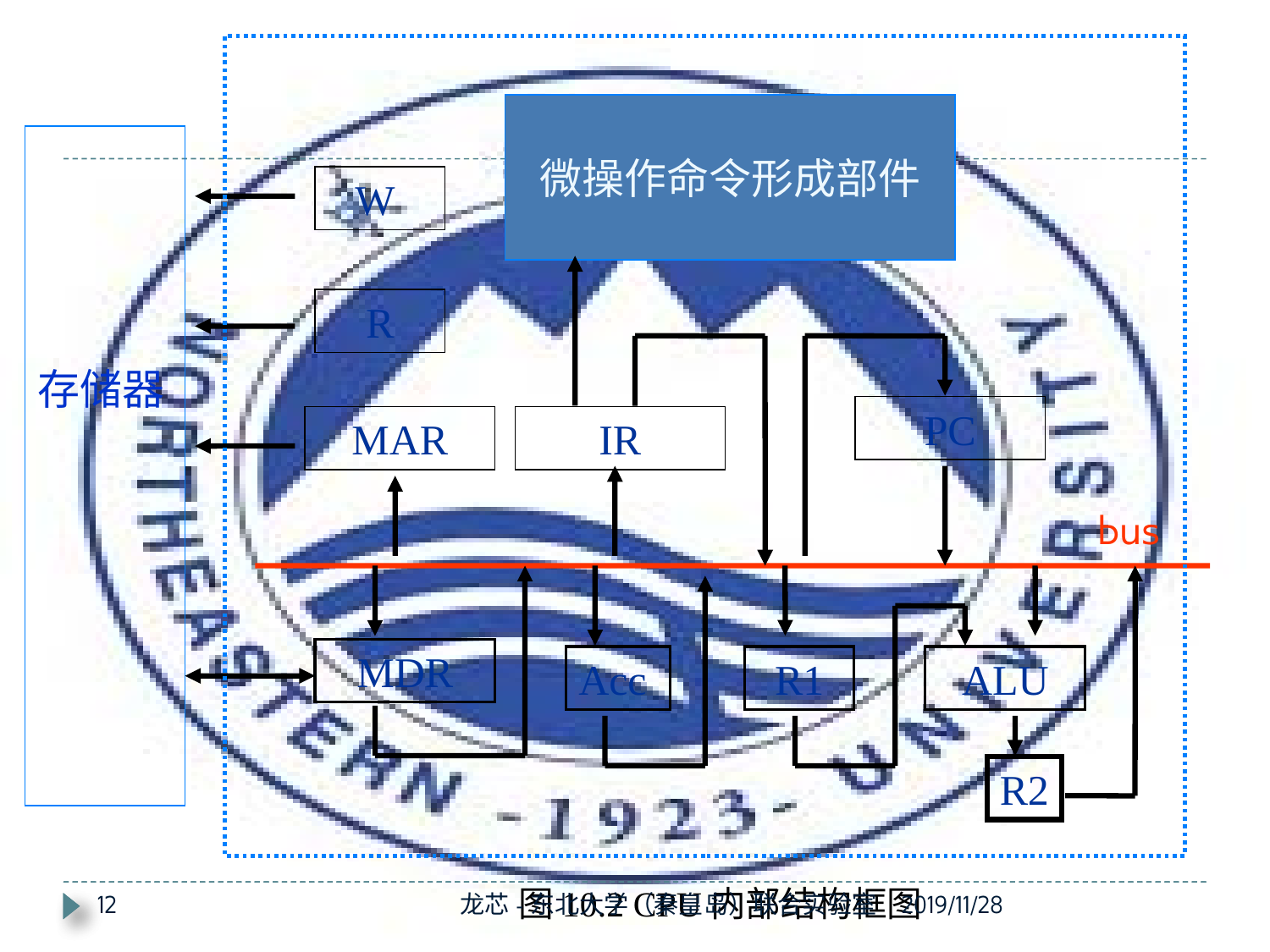

微操作命令形成部件

W

R

存储器
PC
MAR
IR

bus

MDR
Acc
R1
ALU

R2

图10.2 CPU内部结构框图
12
龙芯-东北大学（秦皇岛）联合实验室
2019/11/28